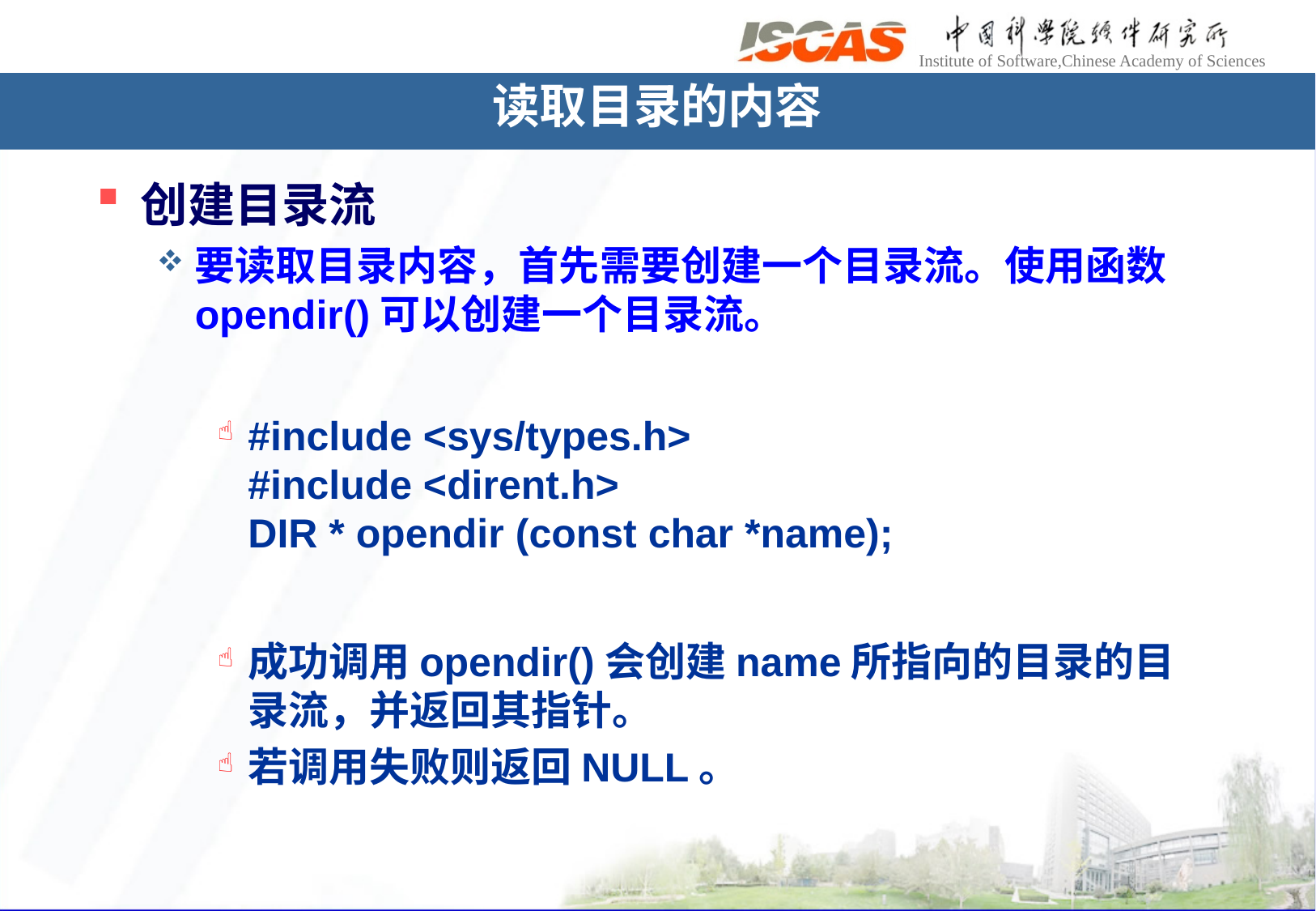

读取目录的内容

 创建目录流
要读取目录内容，首先需要创建一个目录流。使用函数opendir()可以创建一个目录流。

#include <sys/types.h>
#include <dirent.h>
DIR * opendir (const char *name);

成功调用opendir()会创建name所指向的目录的目录流，并返回其指针。
若调用失败则返回NULL。